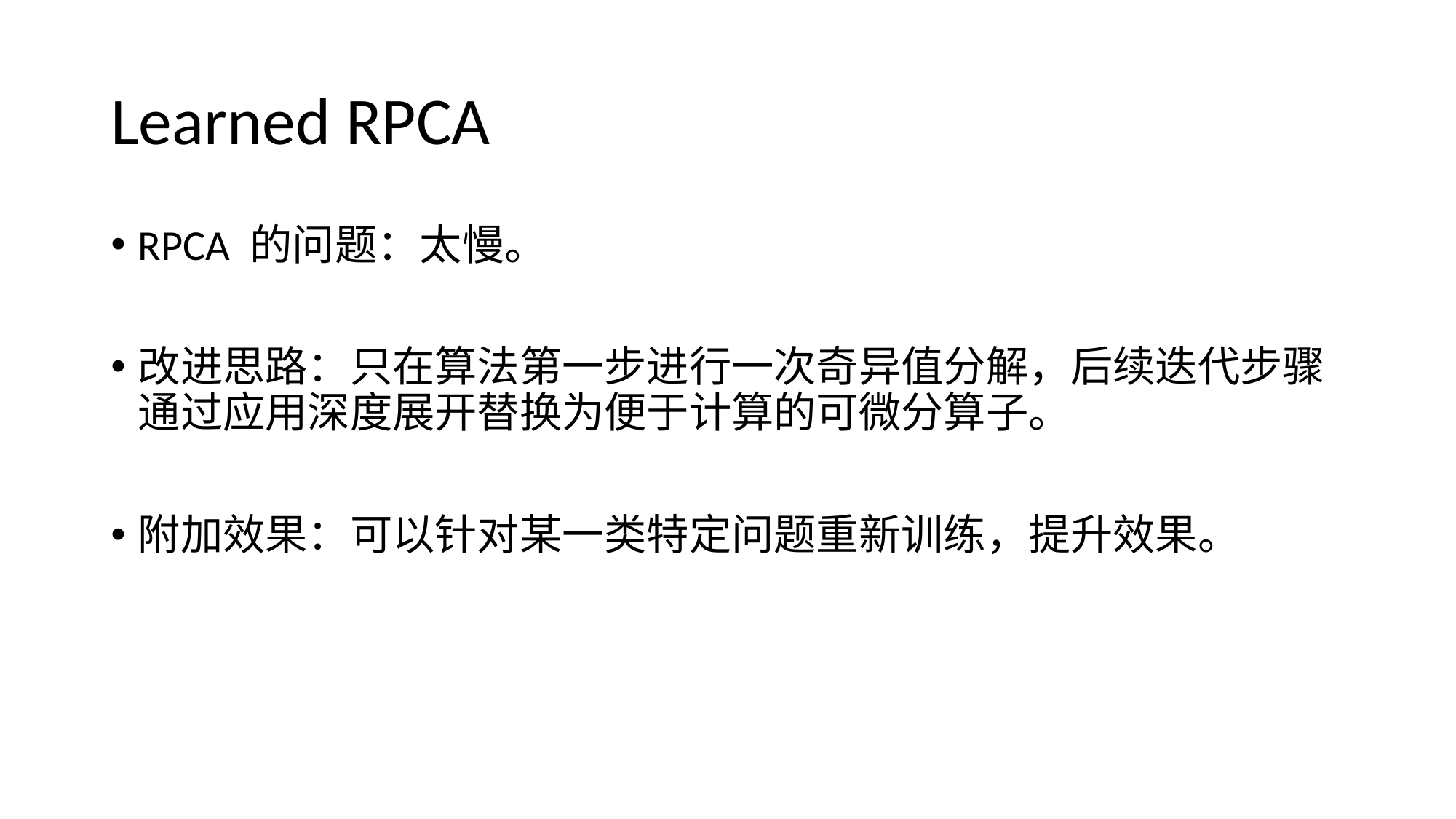

# Learned RPCA
RPCA 的问题：太慢。

改进思路：只在算法第一步进行一次奇异值分解，后续迭代步骤通过应用深度展开替换为便于计算的可微分算子。

附加效果：可以针对某一类特定问题重新训练，提升效果。